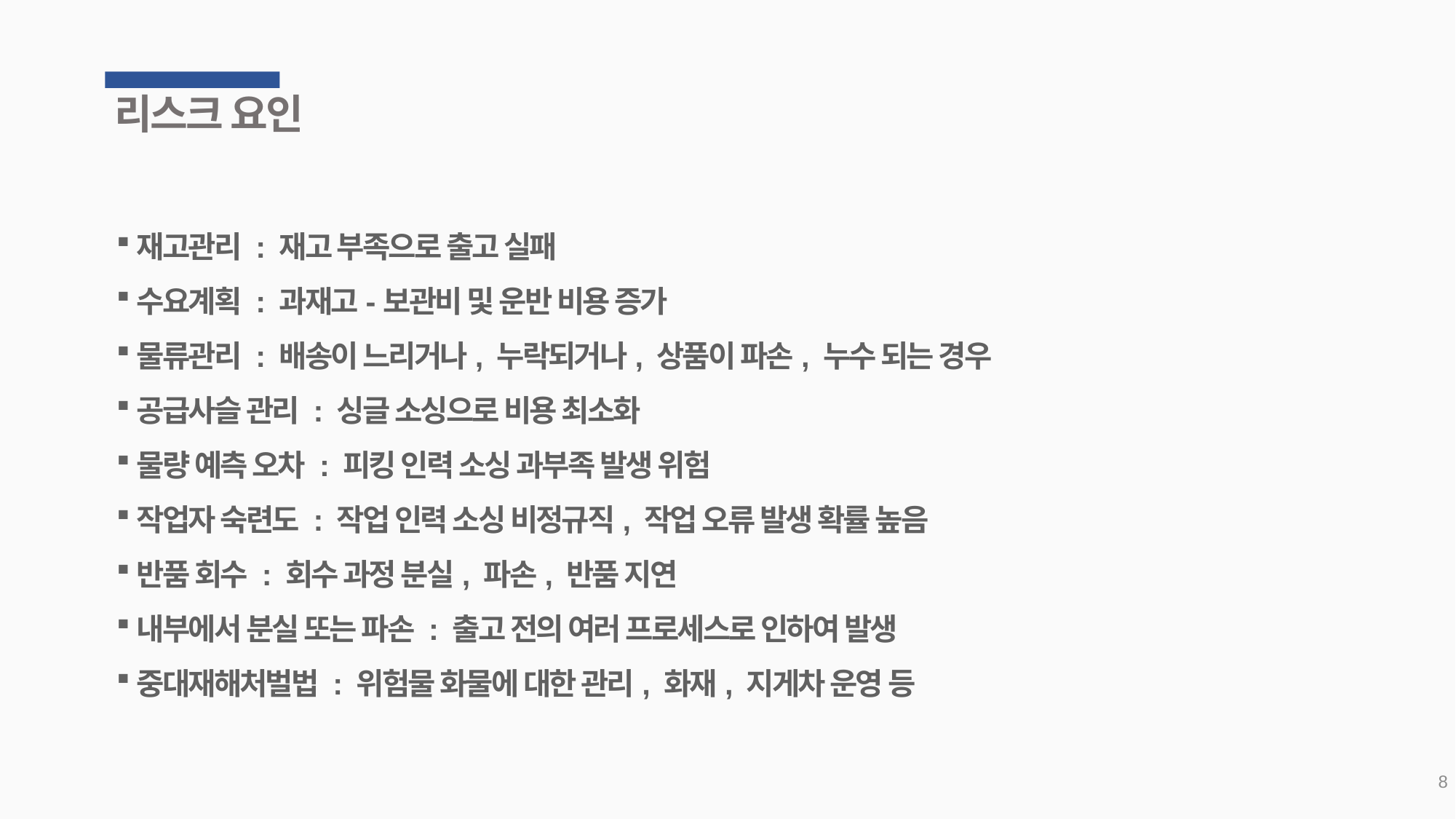

리스크 요인
재고관리 : 재고 부족으로 출고 실패
수요계획 : 과재고-보관비 및 운반 비용 증가
물류관리 : 배송이 느리거나, 누락되거나, 상품이 파손, 누수 되는 경우
공급사슬 관리 : 싱글 소싱으로 비용 최소화
물량 예측 오차 : 피킹 인력 소싱 과부족 발생 위험
작업자 숙련도 : 작업 인력 소싱 비정규직, 작업 오류 발생 확률 높음
반품 회수 : 회수 과정 분실, 파손, 반품 지연
내부에서 분실 또는 파손 : 출고 전의 여러 프로세스로 인하여 발생
중대재해처벌법 : 위험물 화물에 대한 관리, 화재, 지게차 운영 등
8